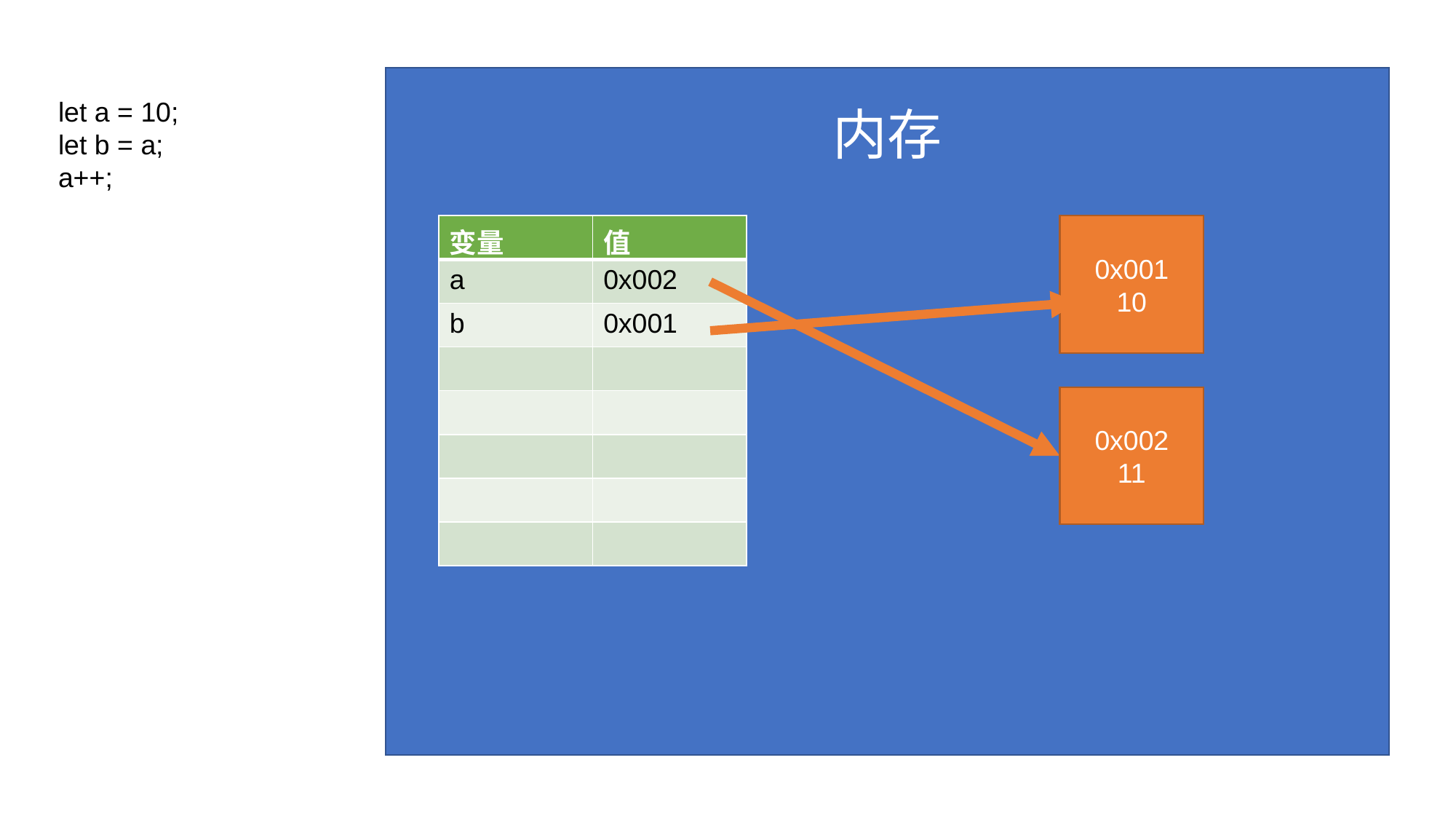

内存

let a = 10;
let b = a;
a++;
| 变量 | 值 |
| --- | --- |
| a | 0x002 |
| b | 0x001 |
|  |  |
|  |  |
|  |  |
|  |  |
|  |  |
0x001
10
0x002
11